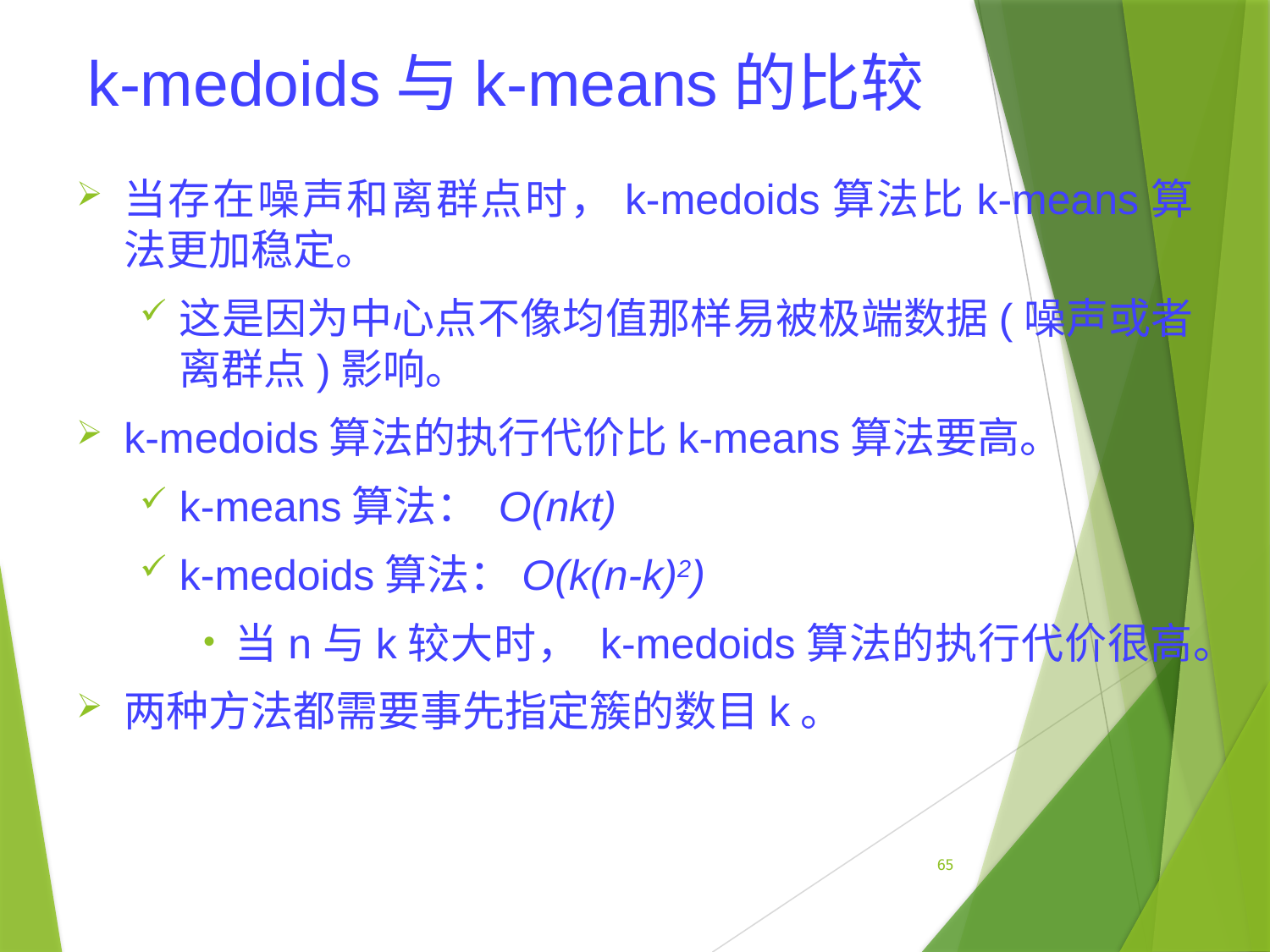

k-medoids与k-means的比较
当存在噪声和离群点时，k-medoids算法比k-means算法更加稳定。
这是因为中心点不像均值那样易被极端数据(噪声或者离群点)影响。
k-medoids算法的执行代价比k-means算法要高。
k-means算法： O(nkt)
k-medoids算法：O(k(n-k)2)
当n与k较大时， k-medoids算法的执行代价很高。
两种方法都需要事先指定簇的数目k。
65